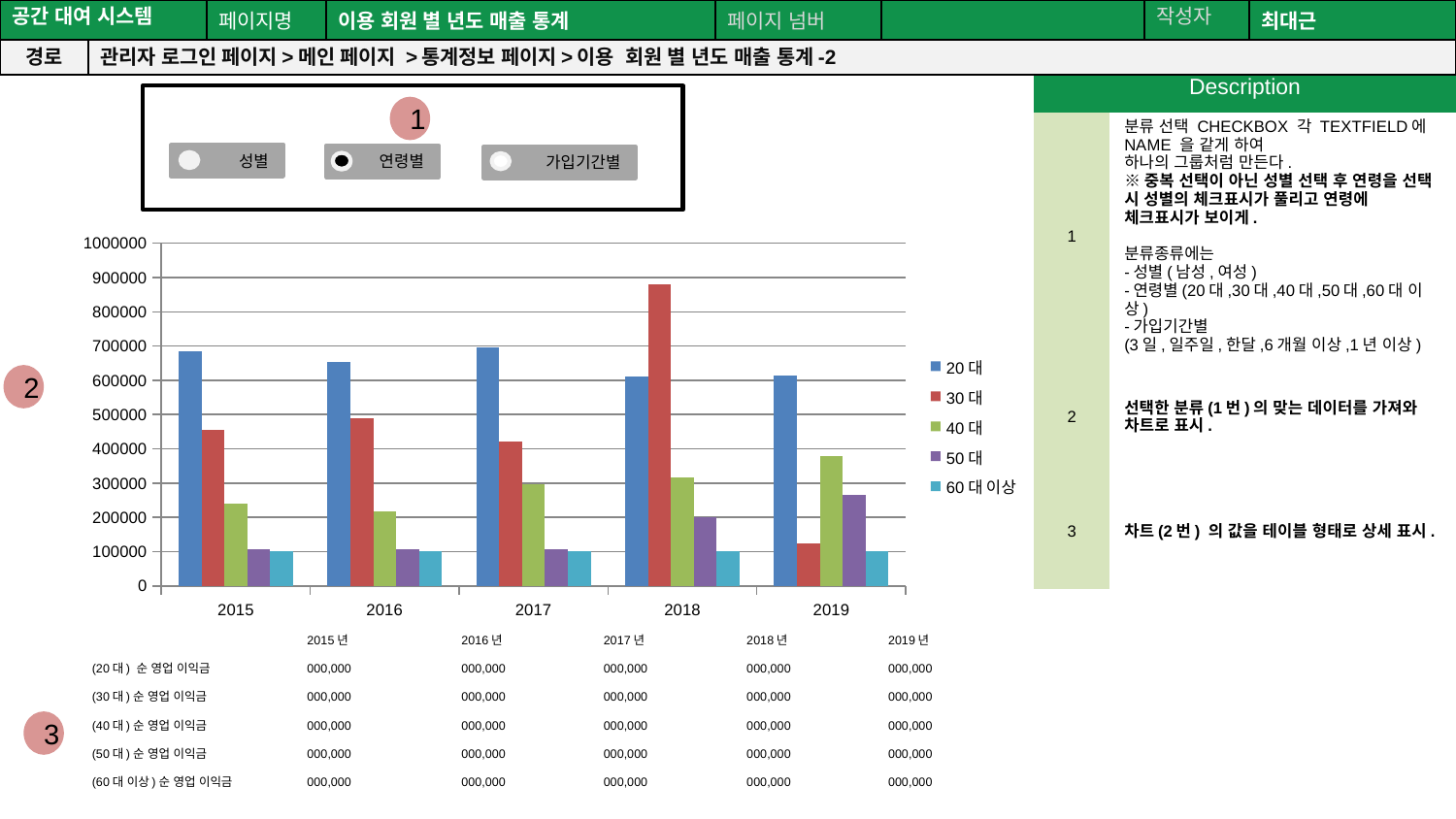

공간(오피스) 대여 시스템
| 공간 대여 시스템 |  | 페이지명 | 이용 회원 별 년도 매출 통계 | 페이지 넘버 |  | 작성자 | 최대근 |
| --- | --- | --- | --- | --- | --- | --- | --- |
| 경로 | 관리자 로그인 페이지>메인 페이지 >통계정보 페이지>이용 회원 별 년도 매출 통계-2 |  |  |  |  |  |  |
| Description |  |
| --- | --- |
| 1 | 분류 선택 CHECKBOX 각 TEXTFIELD에 NAME 을 같게 하여 하나의 그룹처럼 만든다. ※중복 선택이 아닌 성별 선택 후 연령을 선택 시 성별의 체크표시가 풀리고 연령에 체크표시가 보이게. 분류종류에는 -성별(남성,여성) -연령별(20대,30대,40대,50대,60대 이상) -가입기간별 (3일,일주일,한달,6개월 이상,1년 이상) |
| 2 | 선택한 분류(1번)의 맞는 데이터를 가져와 차트로 표시. |
| 3 | 차트(2번) 의 값을 테이블 형태로 상세 표시. |

1
성별
연령별
가입기간별

### Chart

| Category | 20대 | 30대 | 40대 | 50대 | 60대 이상 |
|---|---|---|---|---|---|
| 2015 | 684566.0 | 456152.0 | 241234.0 | 105613.0 | 100000.0 |
| 2016 | 654611.0 | 489645.0 | 216514.0 | 106544.0 | 100000.0 |
| 2017 | 695455.0 | 421334.0 | 295444.0 | 106467.0 | 100000.0 |
| 2018 | 612314.0 | 879454.0 | 315644.0 | 201644.0 | 100000.0 |
| 2019 | 613214.0 | 123134.0 | 378999.0 | 264555.0 | 100000.0 |
2
|  | 2015년 | 2016년 | 2017년 | 2018년 | 2019년 |
| --- | --- | --- | --- | --- | --- |
| (20대) 순 영업 이익금 | 000,000 | 000,000 | 000,000 | 000,000 | 000,000 |
| (30대)순 영업 이익금 | 000,000 | 000,000 | 000,000 | 000,000 | 000,000 |
| (40대)순 영업 이익금 | 000,000 | 000,000 | 000,000 | 000,000 | 000,000 |
| (50대)순 영업 이익금 | 000,000 | 000,000 | 000,000 | 000,000 | 000,000 |
| (60대 이상)순 영업 이익금 | 000,000 | 000,000 | 000,000 | 000,000 | 000,000 |
3